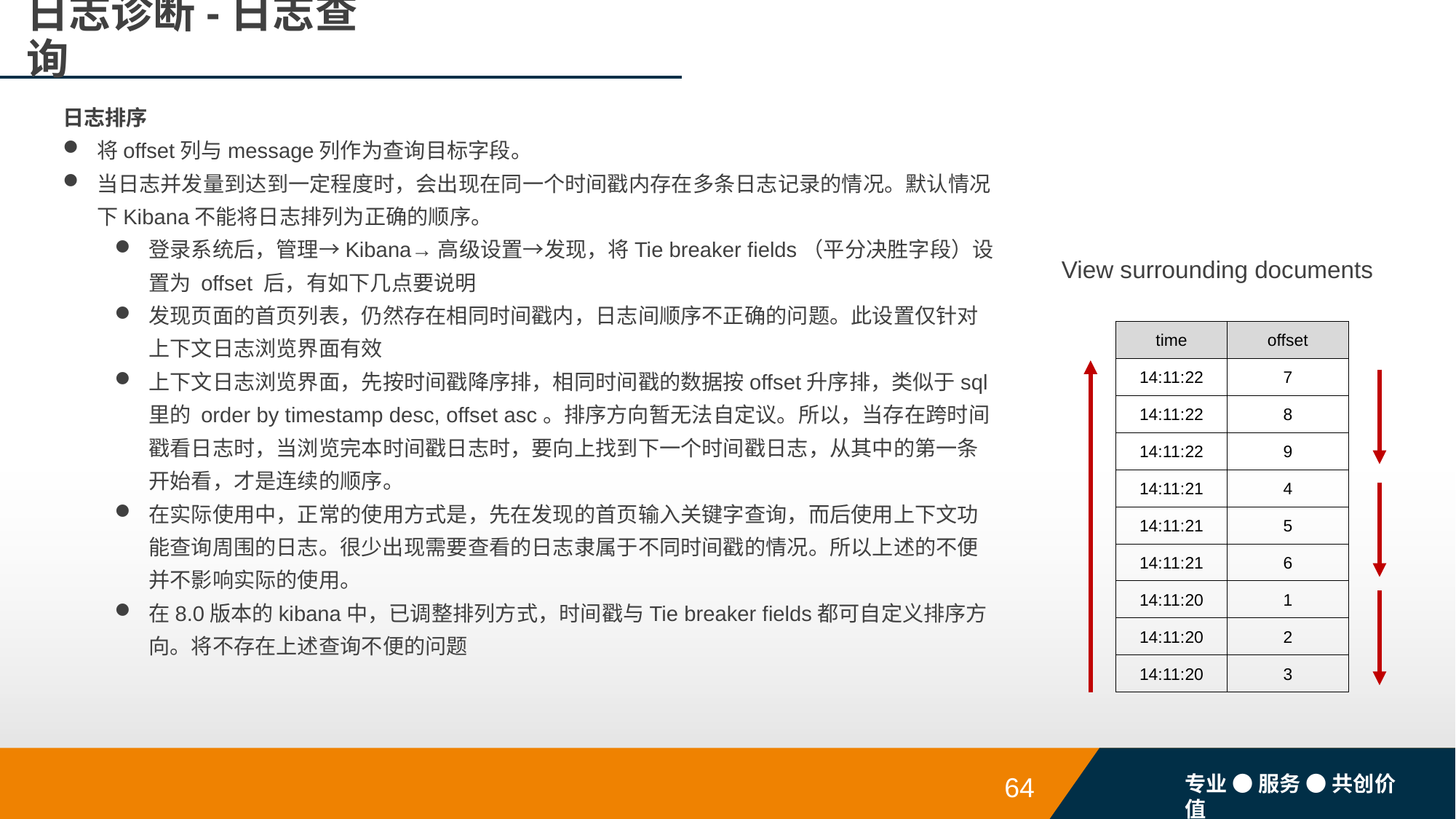

# 日志诊断-日志查询
日志排序
将offset列与message列作为查询目标字段。
当日志并发量到达到一定程度时，会出现在同一个时间戳内存在多条日志记录的情况。默认情况下Kibana不能将日志排列为正确的顺序。
登录系统后，管理→Kibana→高级设置→发现，将Tie breaker fields（平分决胜字段）设置为 offset 后，有如下几点要说明
发现页面的首页列表，仍然存在相同时间戳内，日志间顺序不正确的问题。此设置仅针对上下文日志浏览界面有效
上下文日志浏览界面，先按时间戳降序排，相同时间戳的数据按offset升序排，类似于sql里的 order by timestamp desc, offset asc。排序方向暂无法自定议。所以，当存在跨时间戳看日志时，当浏览完本时间戳日志时，要向上找到下一个时间戳日志，从其中的第一条开始看，才是连续的顺序。
在实际使用中，正常的使用方式是，先在发现的首页输入关键字查询，而后使用上下文功能查询周围的日志。很少出现需要查看的日志隶属于不同时间戳的情况。所以上述的不便并不影响实际的使用。
在8.0版本的kibana中，已调整排列方式，时间戳与Tie breaker fields都可自定义排序方向。将不存在上述查询不便的问题
View surrounding documents
| time | offset |
| --- | --- |
| 14:11:22 | 7 |
| 14:11:22 | 8 |
| 14:11:22 | 9 |
| 14:11:21 | 4 |
| 14:11:21 | 5 |
| 14:11:21 | 6 |
| 14:11:20 | 1 |
| 14:11:20 | 2 |
| 14:11:20 | 3 |